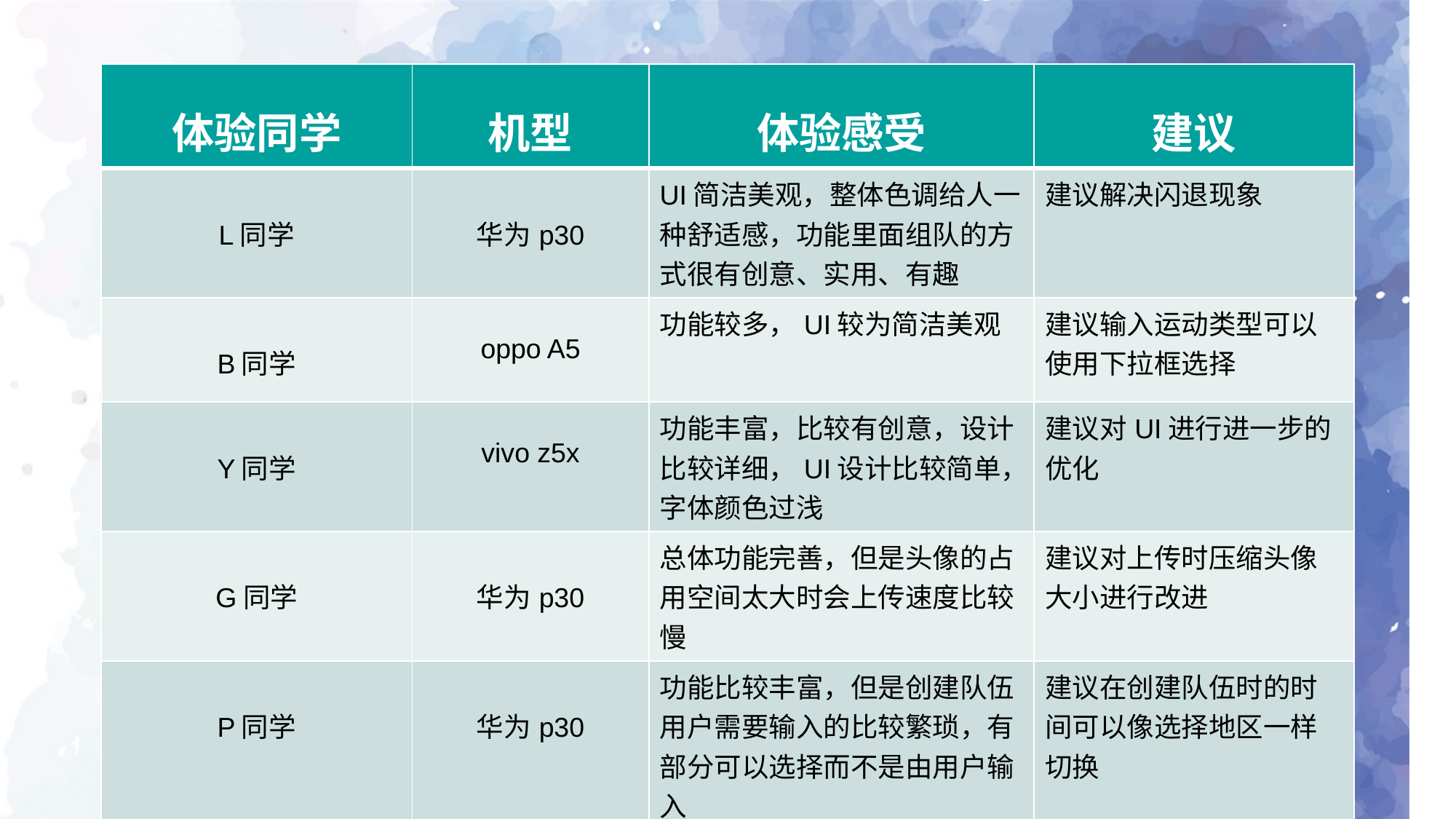

| 体验同学 | 机型 | 体验感受 | 建议 |
| --- | --- | --- | --- |
| L同学 | 华为p30 | UI简洁美观，整体色调给人一种舒适感，功能里面组队的方式很有创意、实用、有趣 | 建议解决闪退现象 |
| B同学 | oppo A5 | 功能较多，UI较为简洁美观 | 建议输入运动类型可以使用下拉框选择 |
| Y同学 | vivo z5x | 功能丰富，比较有创意，设计比较详细，UI设计比较简单，字体颜色过浅 | 建议对UI进行进一步的优化 |
| G同学 | 华为p30 | 总体功能完善，但是头像的占用空间太大时会上传速度比较慢 | 建议对上传时压缩头像大小进行改进 |
| P同学 | 华为p30 | 功能比较丰富，但是创建队伍用户需要输入的比较繁琐，有部分可以选择而不是由用户输入 | 建议在创建队伍时的时间可以像选择地区一样切换 |